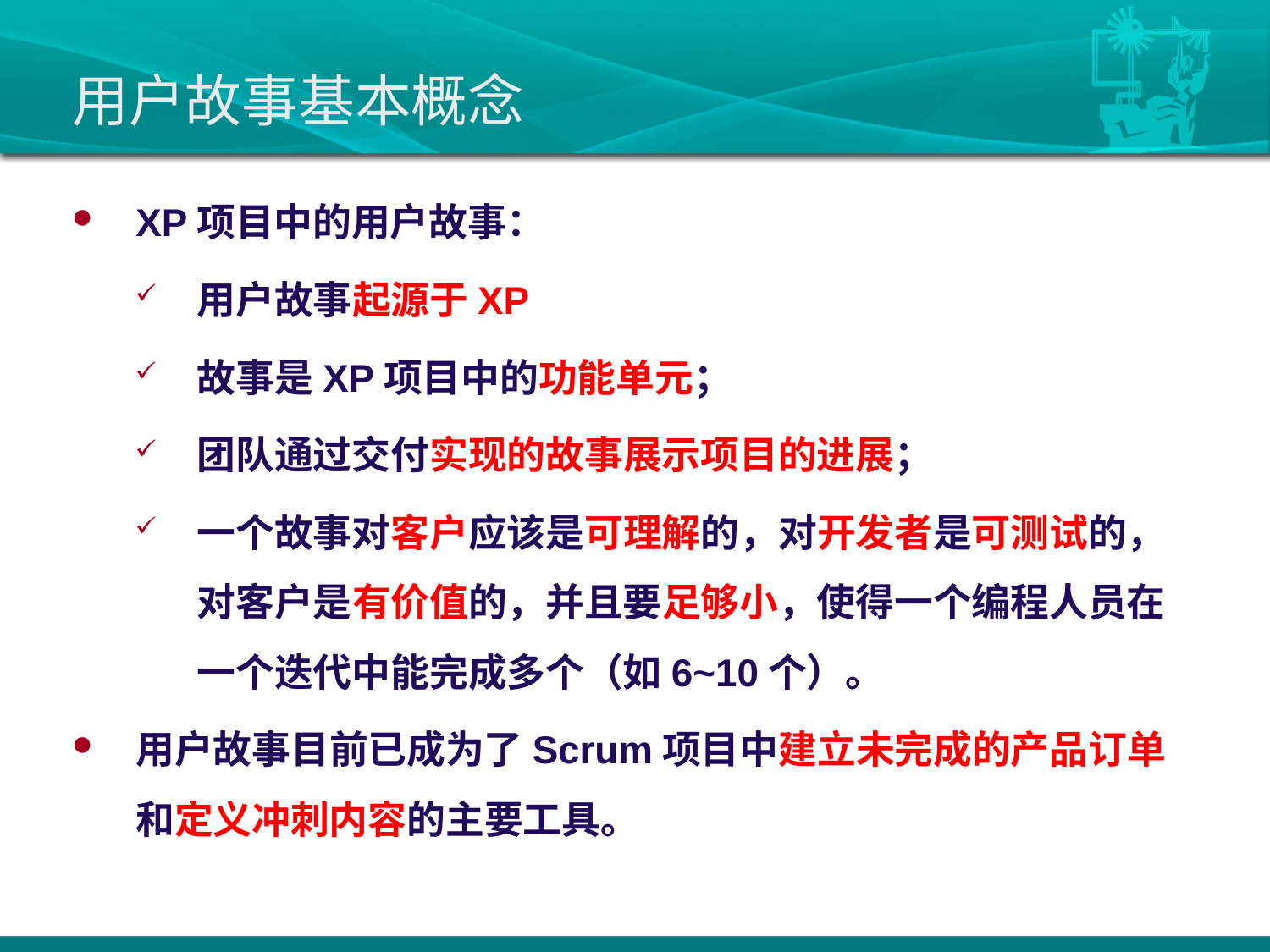

# 用户故事基本概念
XP项目中的用户故事：
用户故事起源于XP
故事是XP项目中的功能单元；
团队通过交付实现的故事展示项目的进展；
一个故事对客户应该是可理解的，对开发者是可测试的，对客户是有价值的，并且要足够小，使得一个编程人员在一个迭代中能完成多个（如6~10个）。
用户故事目前已成为了Scrum项目中建立未完成的产品订单和定义冲刺内容的主要工具。